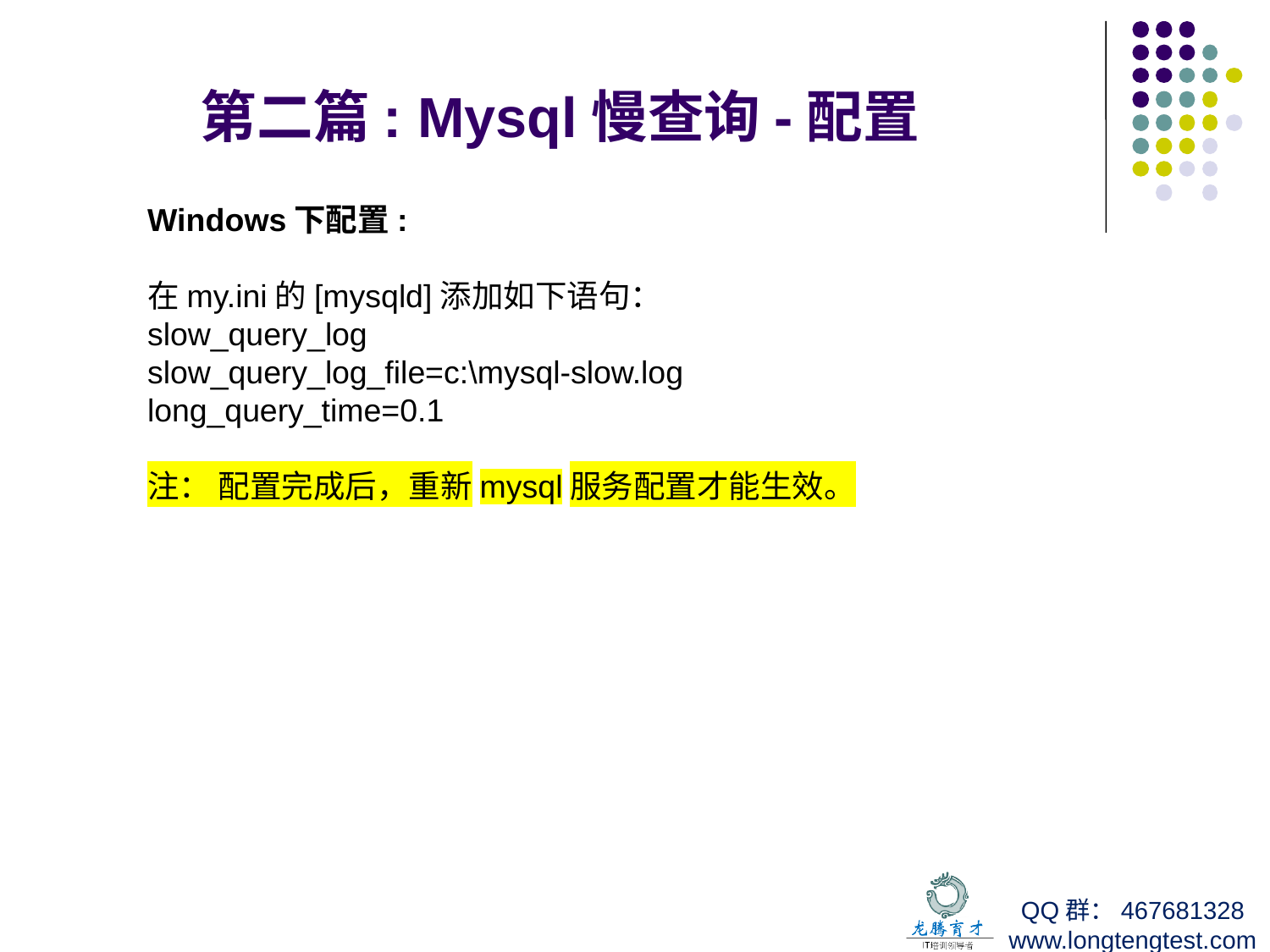

# 第二篇: Mysql慢查询-配置
Windows下配置:

在my.ini的[mysqld]添加如下语句：
slow_query_log
slow_query_log_file=c:\mysql-slow.log
long_query_time=0.1

注： 配置完成后，重新mysql服务配置才能生效。